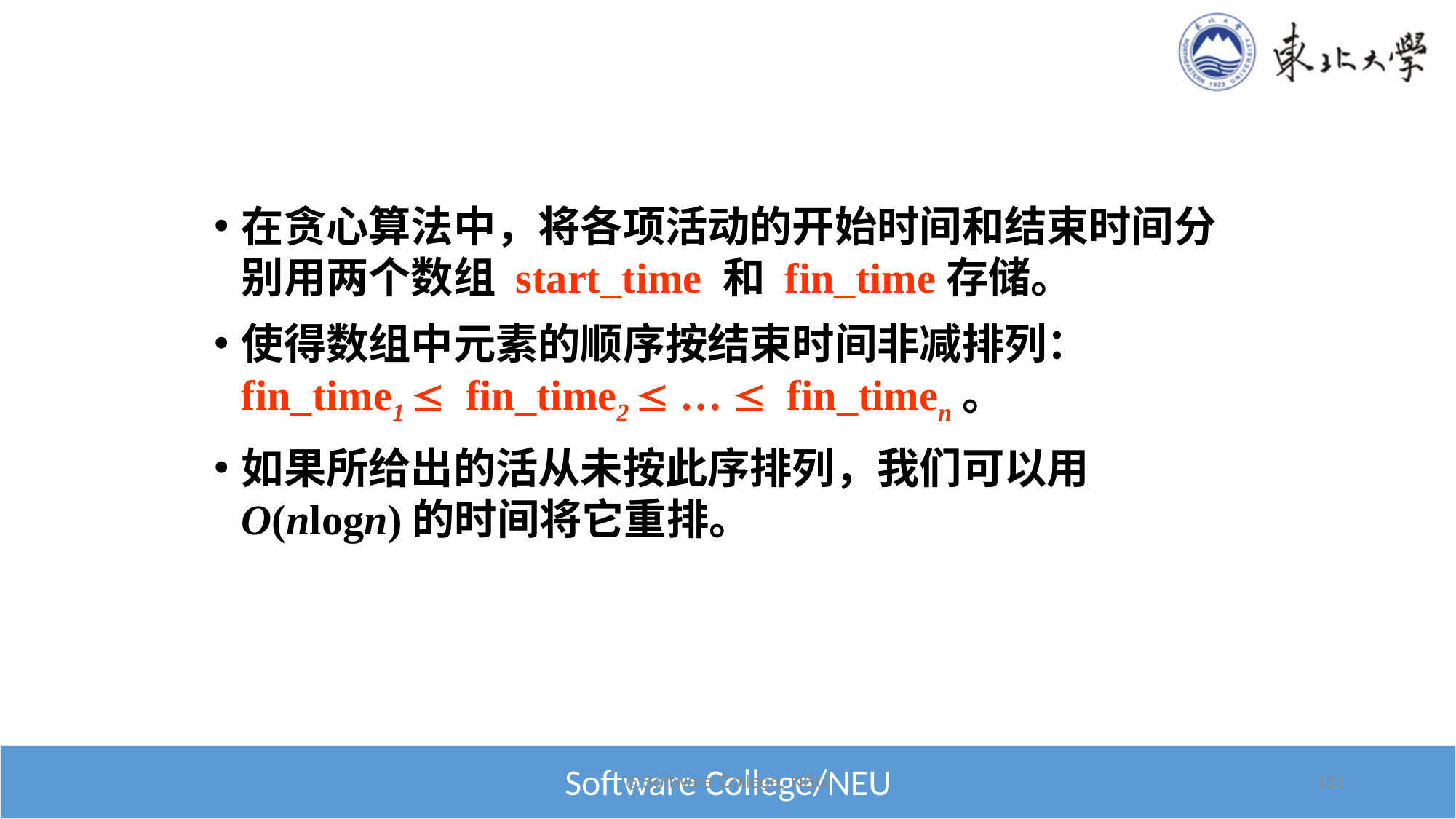

#
在贪心算法中，将各项活动的开始时间和结束时间分别用两个数组 start_time 和 fin_time存储。
使得数组中元素的顺序按结束时间非减排列：fin_time1 ≤  fin_time2 ≤ … ≤  fin_timen。
如果所给出的活从未按此序排列，我们可以用O(nlogn)的时间将它重排。

◎Software College, NEU
121